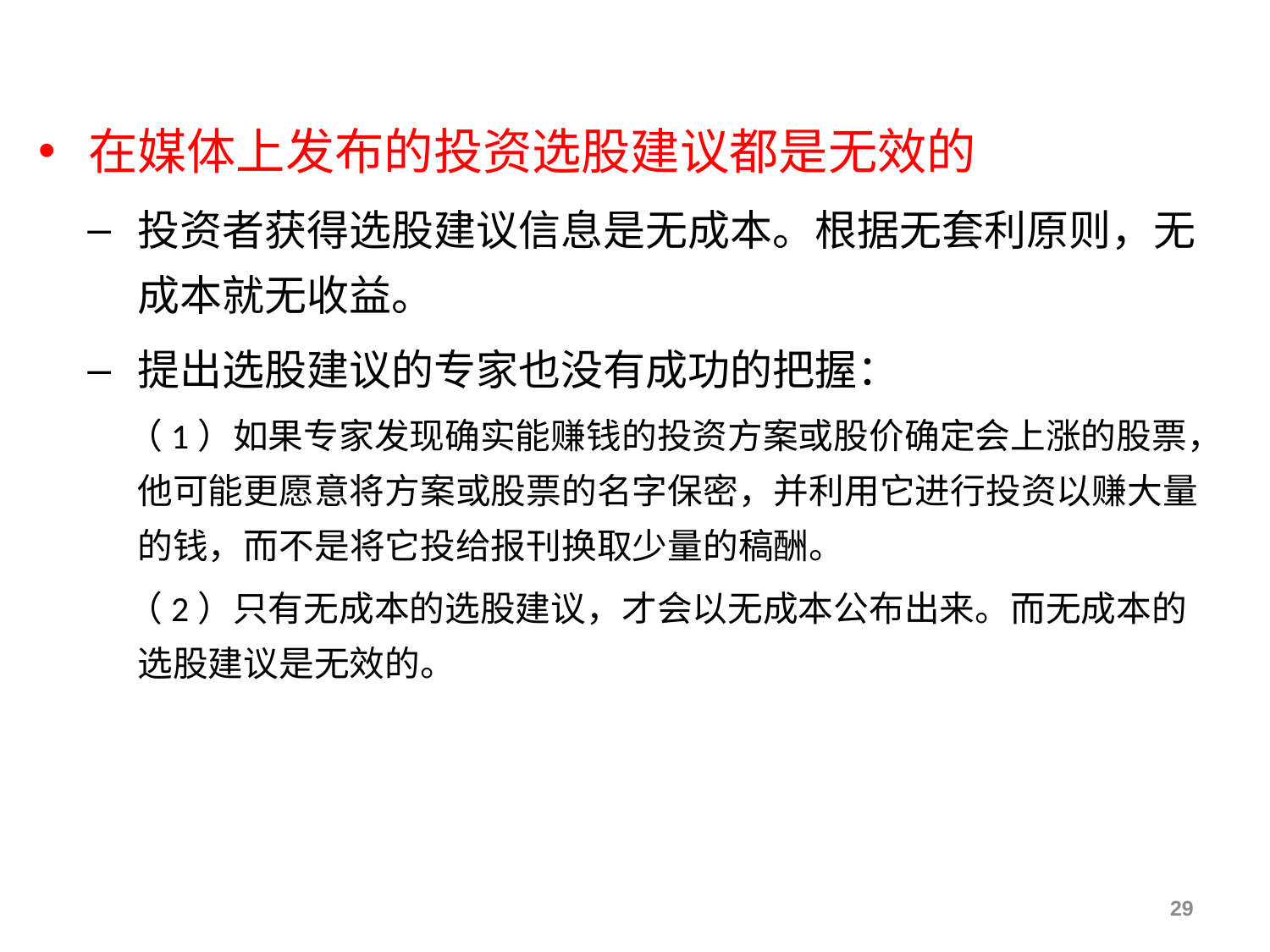

在媒体上发布的投资选股建议都是无效的
投资者获得选股建议信息是无成本。根据无套利原则，无成本就无收益。
提出选股建议的专家也没有成功的把握：
    （1）如果专家发现确实能赚钱的投资方案或股价确定会上涨的股票，他可能更愿意将方案或股票的名字保密，并利用它进行投资以赚大量的钱，而不是将它投给报刊换取少量的稿酬。
    （2）只有无成本的选股建议，才会以无成本公布出来。而无成本的选股建议是无效的。
29